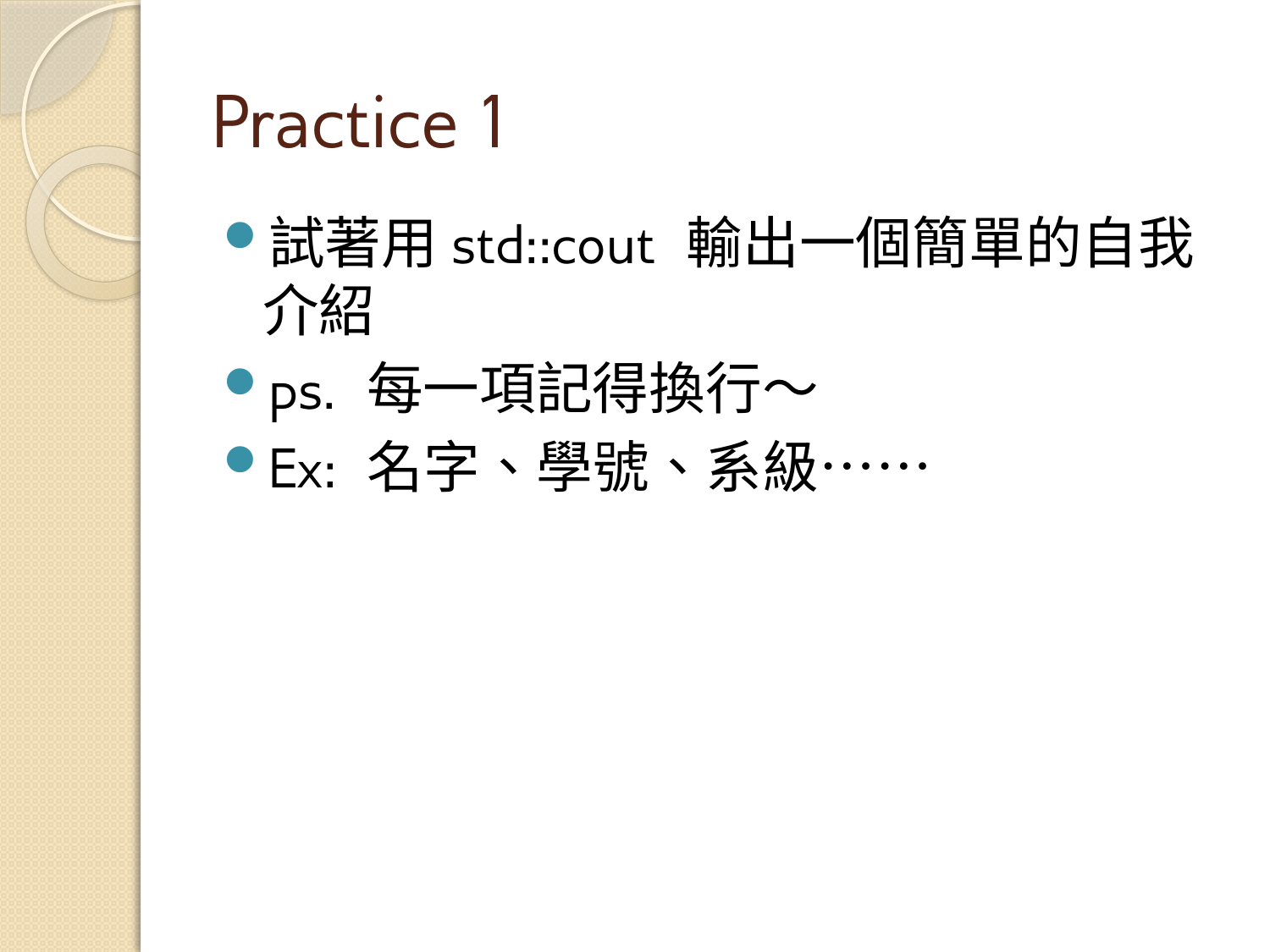

# Practice 1
試著用std::cout 輸出一個簡單的自我介紹
ps. 每一項記得換行～
Ex: 名字、學號、系級……